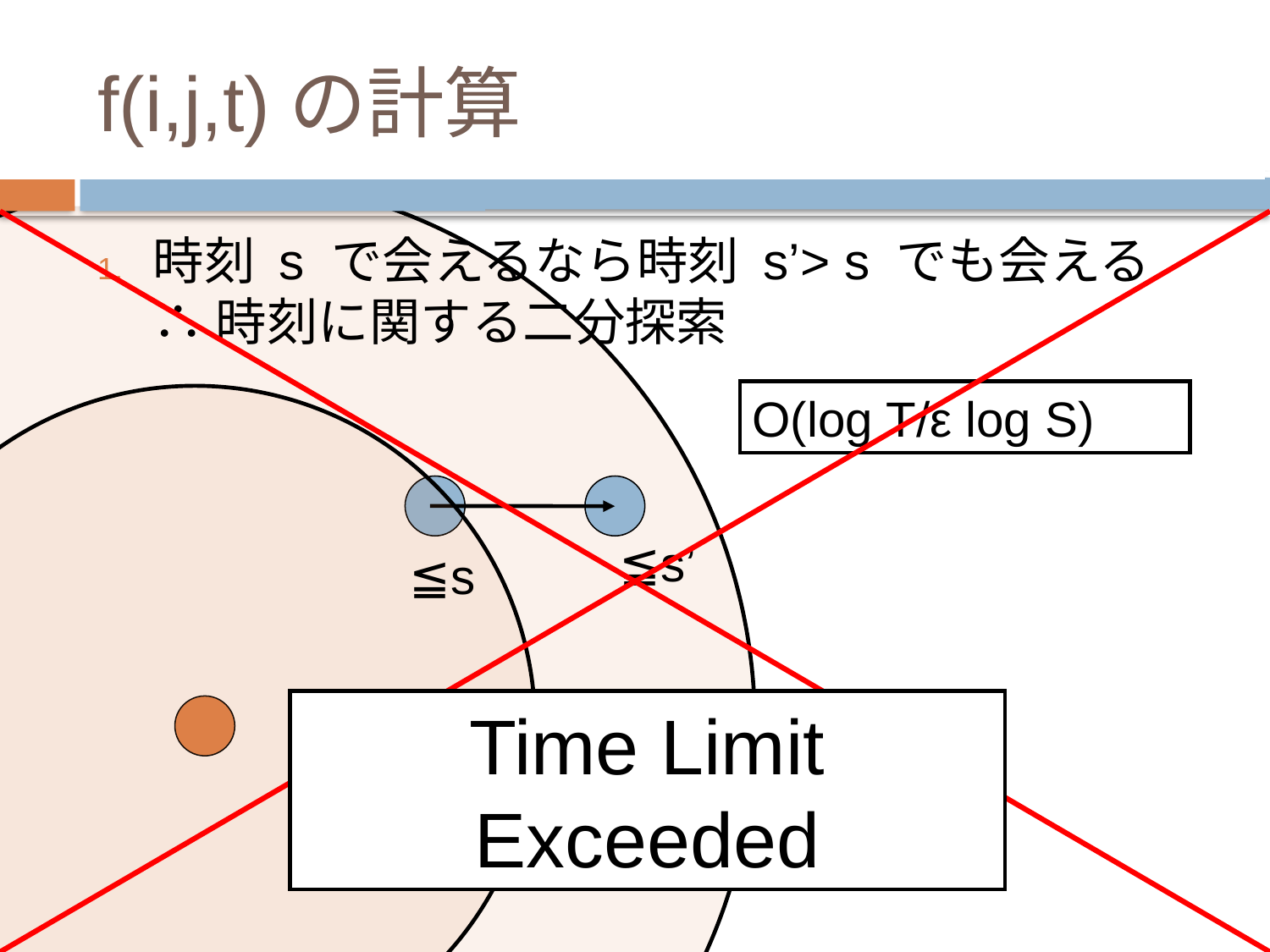

f(i,j,t)の計算

時刻 s で会えるなら時刻 s’> s でも会える
∴ 時刻に関する二分探索
O(log T/ε log S)

≦s’
≦s
Time Limit Exceeded